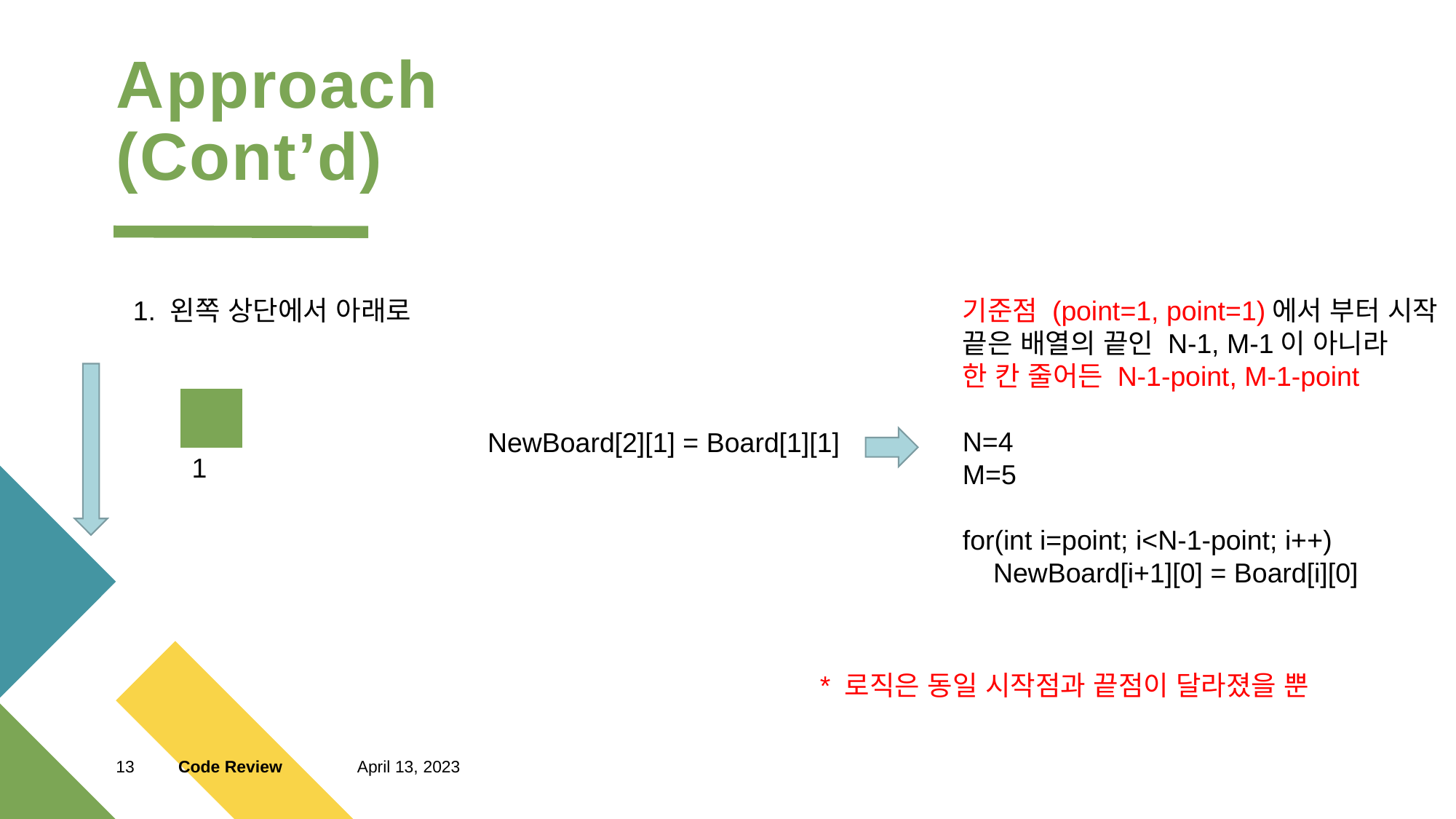

# Approach (Cont’d)
1. 왼쪽 상단에서 아래로
기준점 (point=1, point=1)에서 부터 시작
끝은 배열의 끝인 N-1, M-1이 아니라
한 칸 줄어든 N-1-point, M-1-point

N=4
M=5

for(int i=point; i<N-1-point; i++)
    NewBoard[i+1][0] = Board[i][0]

|  |  |  |  |  |
| --- | --- | --- | --- | --- |
|  |  |  |  |  |
|  | 1 |  |  |  |
|  |  |  |  |  |

NewBoard[2][1] = Board[1][1]

* 로직은 동일 시작점과 끝점이 달라졌을 뿐
13
Code Review
April 13, 2023